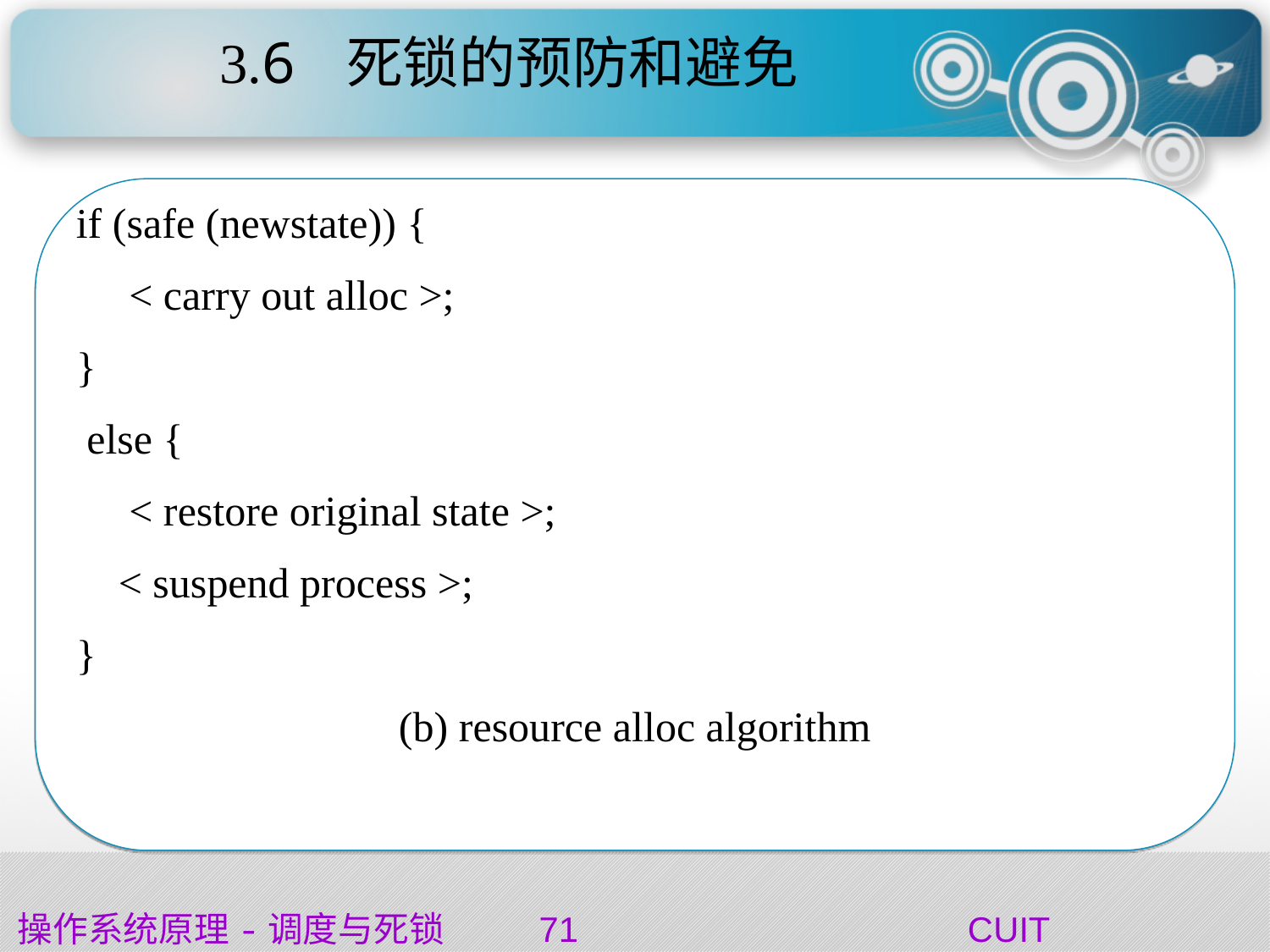

# 3.6	死锁的预防和避免
if (safe (newstate)) {
     < carry out alloc >;
}
 else {
     < restore original state >;
    < suspend process >;
}
(b) resource alloc algorithm